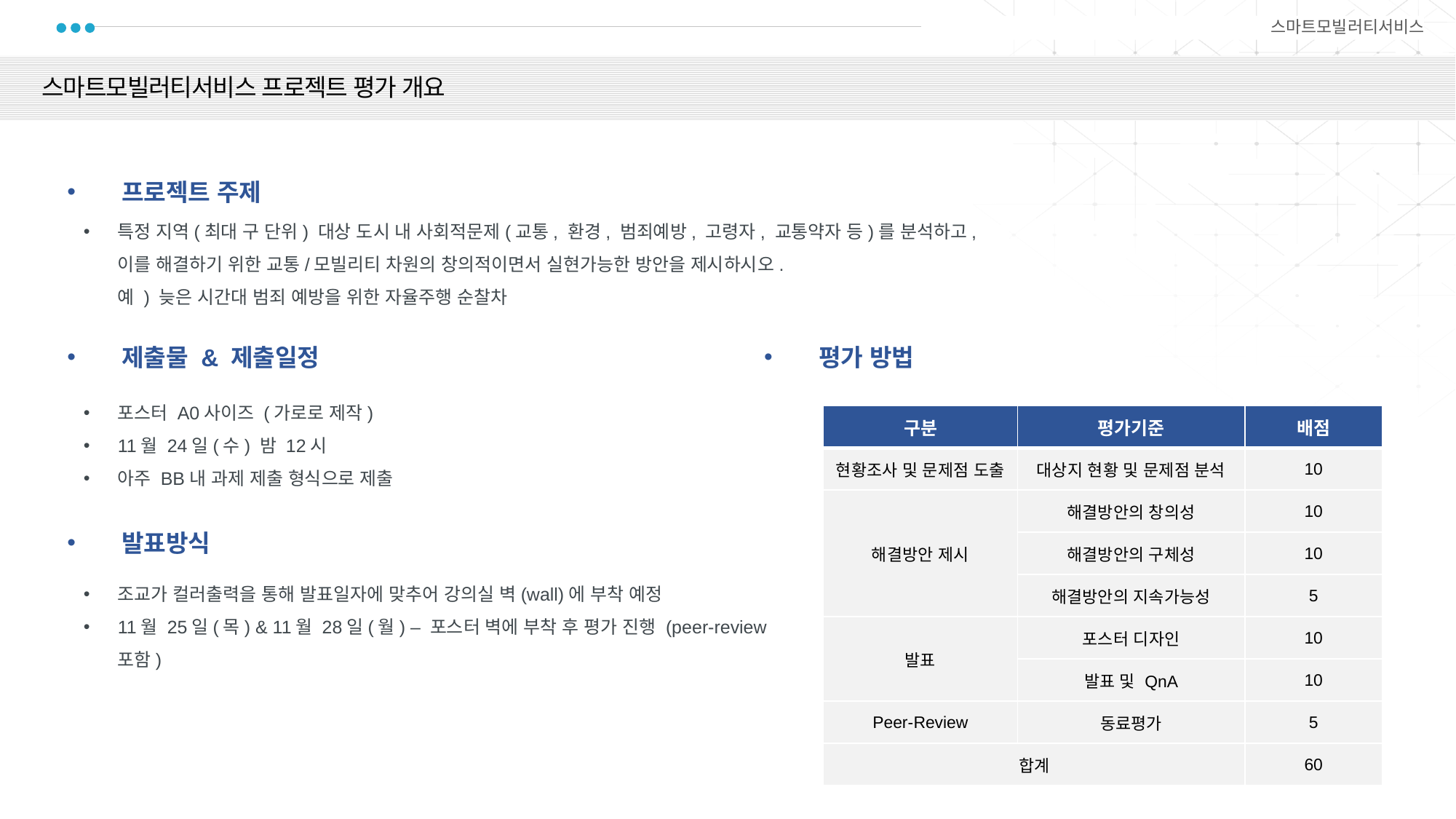

스마트모빌러티서비스 프로젝트 평가 개요
프로젝트 주제
특정 지역(최대 구 단위) 대상 도시 내 사회적문제(교통, 환경, 범죄예방, 고령자, 교통약자 등)를 분석하고, 이를 해결하기 위한 교통/모빌리티 차원의 창의적이면서 실현가능한 방안을 제시하시오.
예 ) 늦은 시간대 범죄 예방을 위한 자율주행 순찰차
평가 방법
제출물 & 제출일정
포스터 A0사이즈 (가로로 제작)
11월 24일(수) 밤 12시
아주 BB내 과제 제출 형식으로 제출
| 구분 | 평가기준 | 배점 |
| --- | --- | --- |
| 현황조사 및 문제점 도출 | 대상지 현황 및 문제점 분석 | 10 |
| 해결방안 제시 | 해결방안의 창의성 | 10 |
|  | 해결방안의 구체성 | 10 |
|  | 해결방안의 지속가능성 | 5 |
| 발표 | 포스터 디자인 | 10 |
|  | 발표 및 QnA | 10 |
| Peer-Review | 동료평가 | 5 |
| 합계 |  | 60 |
발표방식
조교가 컬러출력을 통해 발표일자에 맞추어 강의실 벽(wall)에 부착 예정
11월 25일(목) & 11월 28일(월) – 포스터 벽에 부착 후 평가 진행 (peer-review 포함)